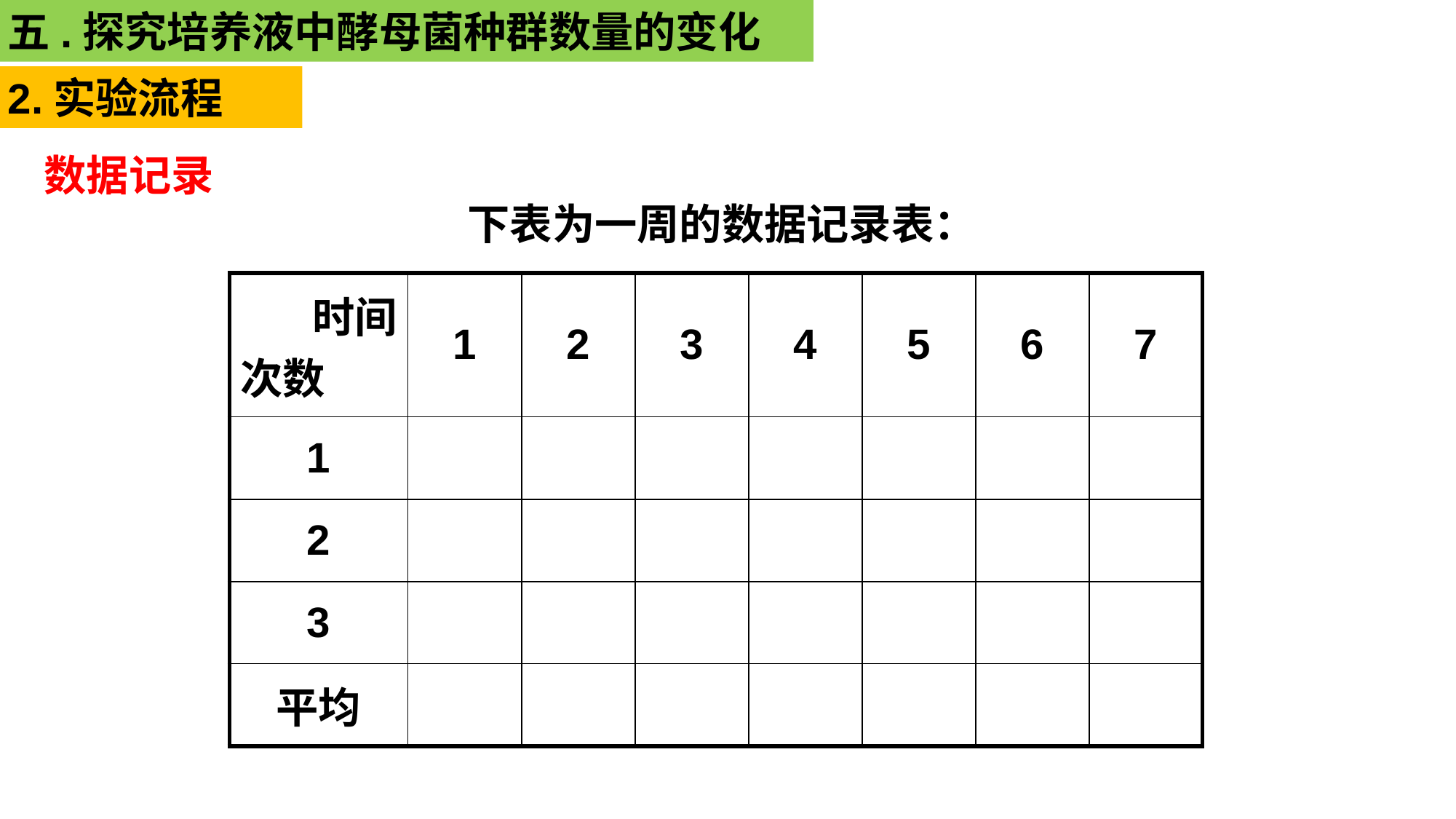

五.探究培养液中酵母菌种群数量的变化
2.实验流程
数据记录
下表为一周的数据记录表：
| 时间 次数 | 1 | 2 | 3 | 4 | 5 | 6 | 7 |
| --- | --- | --- | --- | --- | --- | --- | --- |
| 1 |  |  |  |  |  |  |  |
| 2 |  |  |  |  |  |  |  |
| 3 |  |  |  |  |  |  |  |
| 平均 |  |  |  |  |  |  |  |